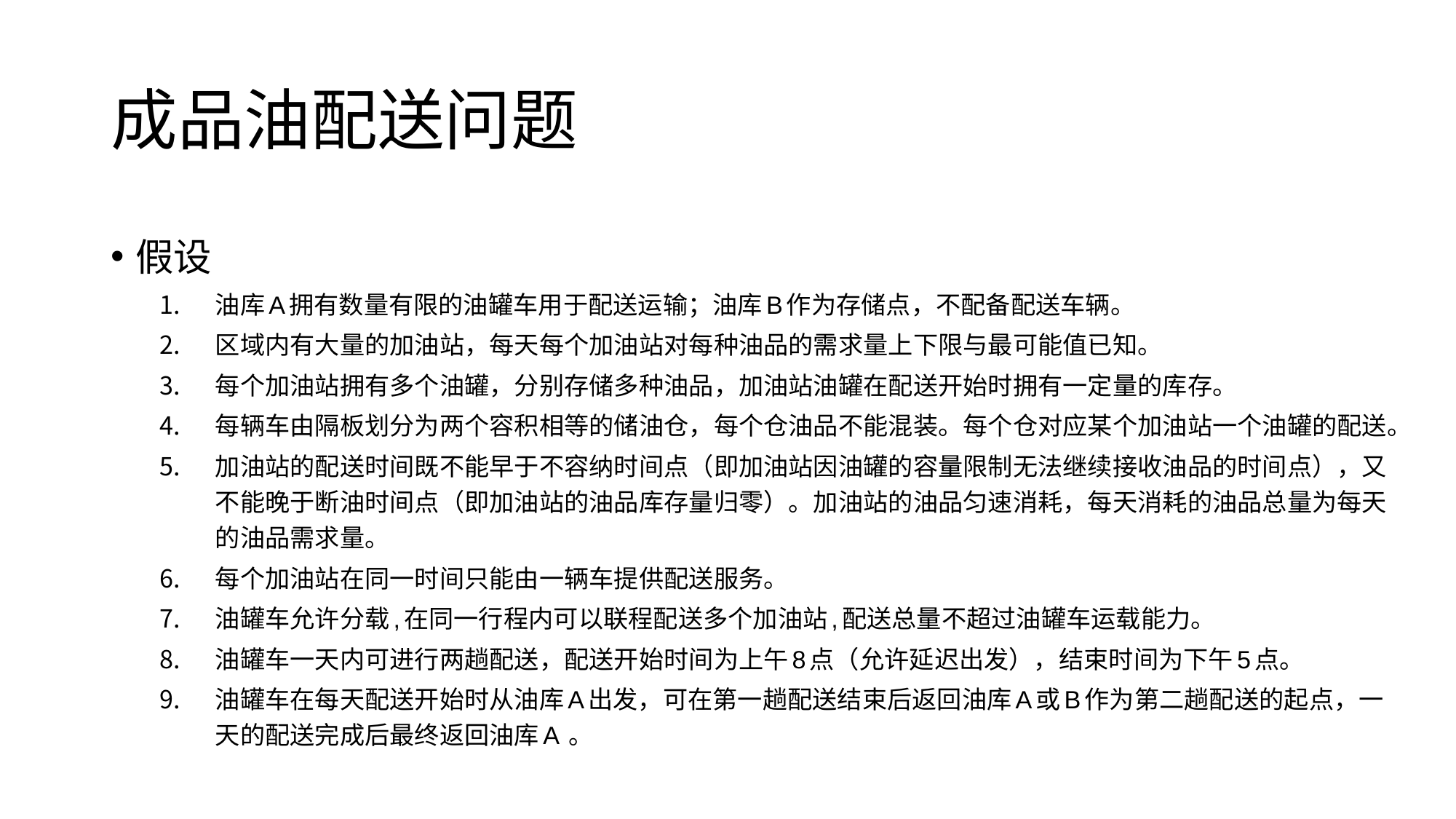

# 成品油配送问题
假设
油库A拥有数量有限的油罐车用于配送运输；油库B作为存储点，不配备配送车辆。
区域内有大量的加油站，每天每个加油站对每种油品的需求量上下限与最可能值已知。
每个加油站拥有多个油罐，分别存储多种油品，加油站油罐在配送开始时拥有一定量的库存。
每辆车由隔板划分为两个容积相等的储油仓，每个仓油品不能混装。每个仓对应某个加油站一个油罐的配送。
加油站的配送时间既不能早于不容纳时间点（即加油站因油罐的容量限制无法继续接收油品的时间点），又不能晚于断油时间点（即加油站的油品库存量归零）。加油站的油品匀速消耗，每天消耗的油品总量为每天的油品需求量。
每个加油站在同一时间只能由一辆车提供配送服务。
油罐车允许分载,在同一行程内可以联程配送多个加油站,配送总量不超过油罐车运载能力。
油罐车一天内可进行两趟配送，配送开始时间为上午8点（允许延迟出发），结束时间为下午5点。
油罐车在每天配送开始时从油库A出发，可在第一趟配送结束后返回油库A或B作为第二趟配送的起点，一天的配送完成后最终返回油库A 。